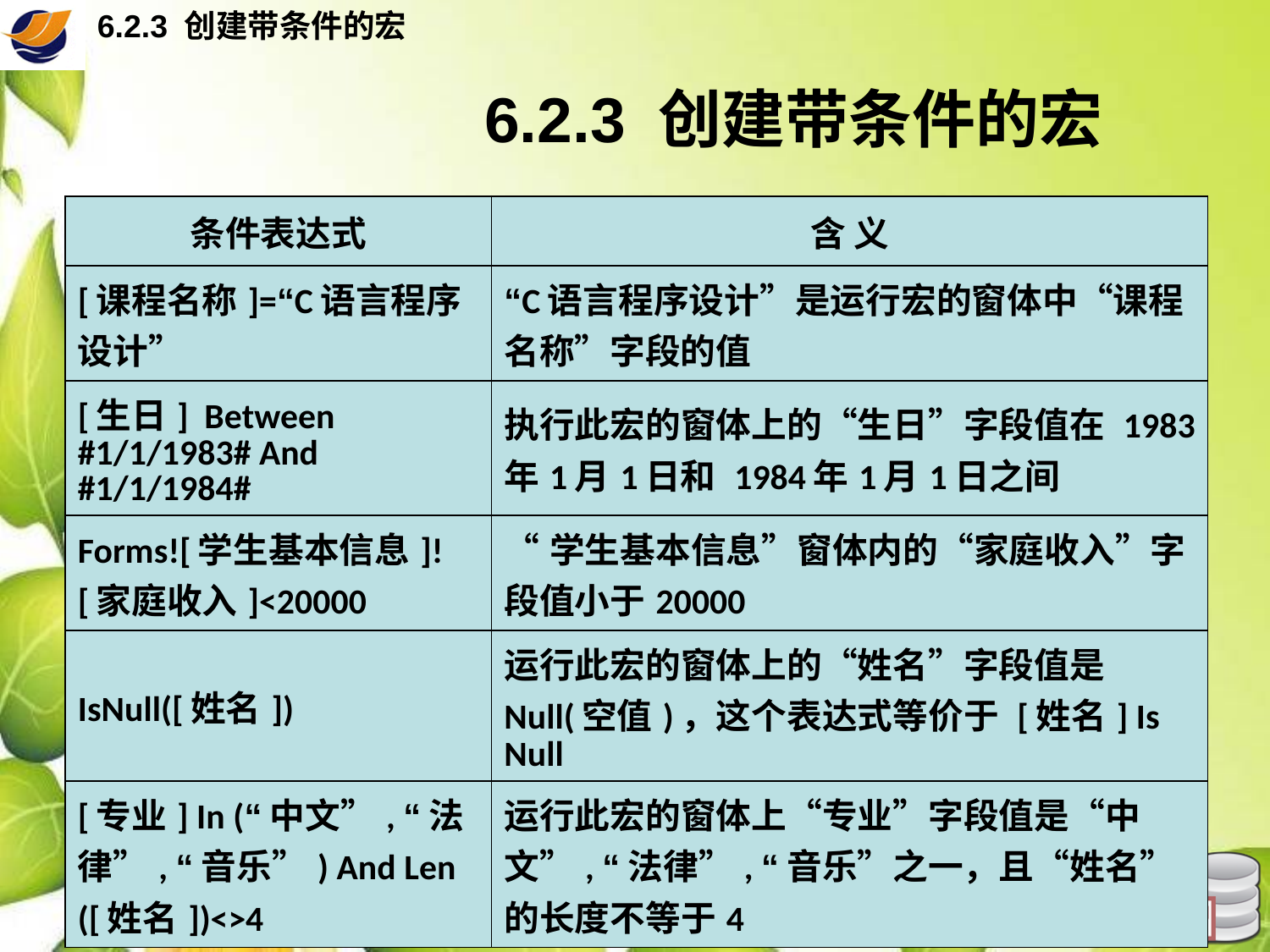

6.2.3 创建带条件的宏
# 6.2.3 创建带条件的宏
| 条件表达式 | 含 义 |
| --- | --- |
| [课程名称]=“C语言程序设计” | “C语言程序设计”是运行宏的窗体中“课程名称”字段的值 |
| [生日] Between #1/1/1983# And #1/1/1984# | 执行此宏的窗体上的“生日”字段值在 1983年1月1日和 1984年1月1日之间 |
| Forms![学生基本信息]![家庭收入]<20000 | “学生基本信息”窗体内的“家庭收入”字段值小于20000 |
| IsNull([姓名]) | 运行此宏的窗体上的“姓名”字段值是 Null(空值)，这个表达式等价于 [姓名] Is Null |
| [专业] In (“中文”, “法律”, “音乐”) And Len ([姓名])<>4 | 运行此宏的窗体上“专业”字段值是“中文”, “法律”, “音乐”之一，且“姓名”的长度不等于4 |